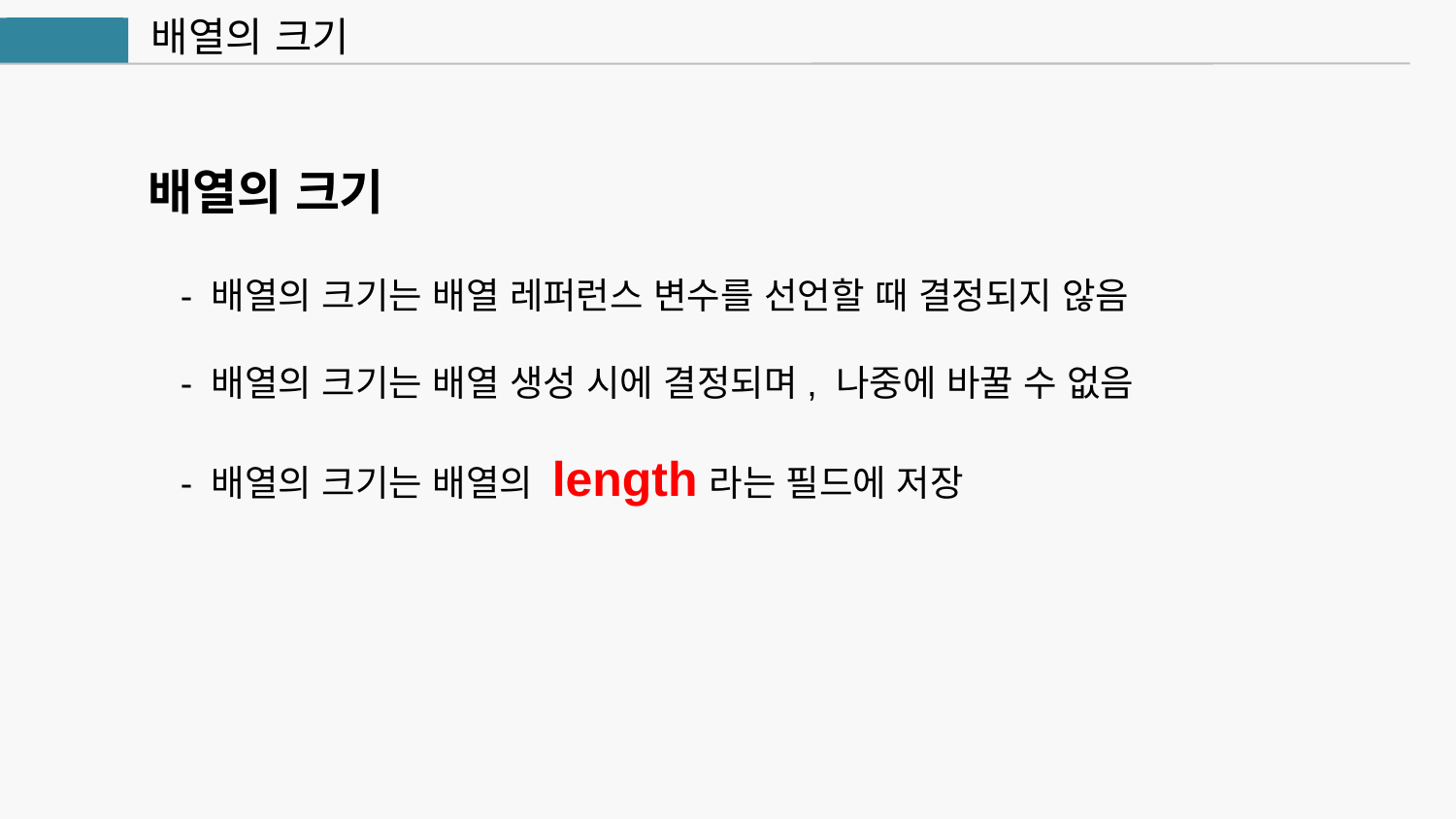

배열의 크기

자바
배열의 크기
- 배열의 크기는 배열 레퍼런스 변수를 선언할 때 결정되지 않음

- 배열의 크기는 배열 생성 시에 결정되며, 나중에 바꿀 수 없음

- 배열의 크기는 배열의 length라는 필드에 저장